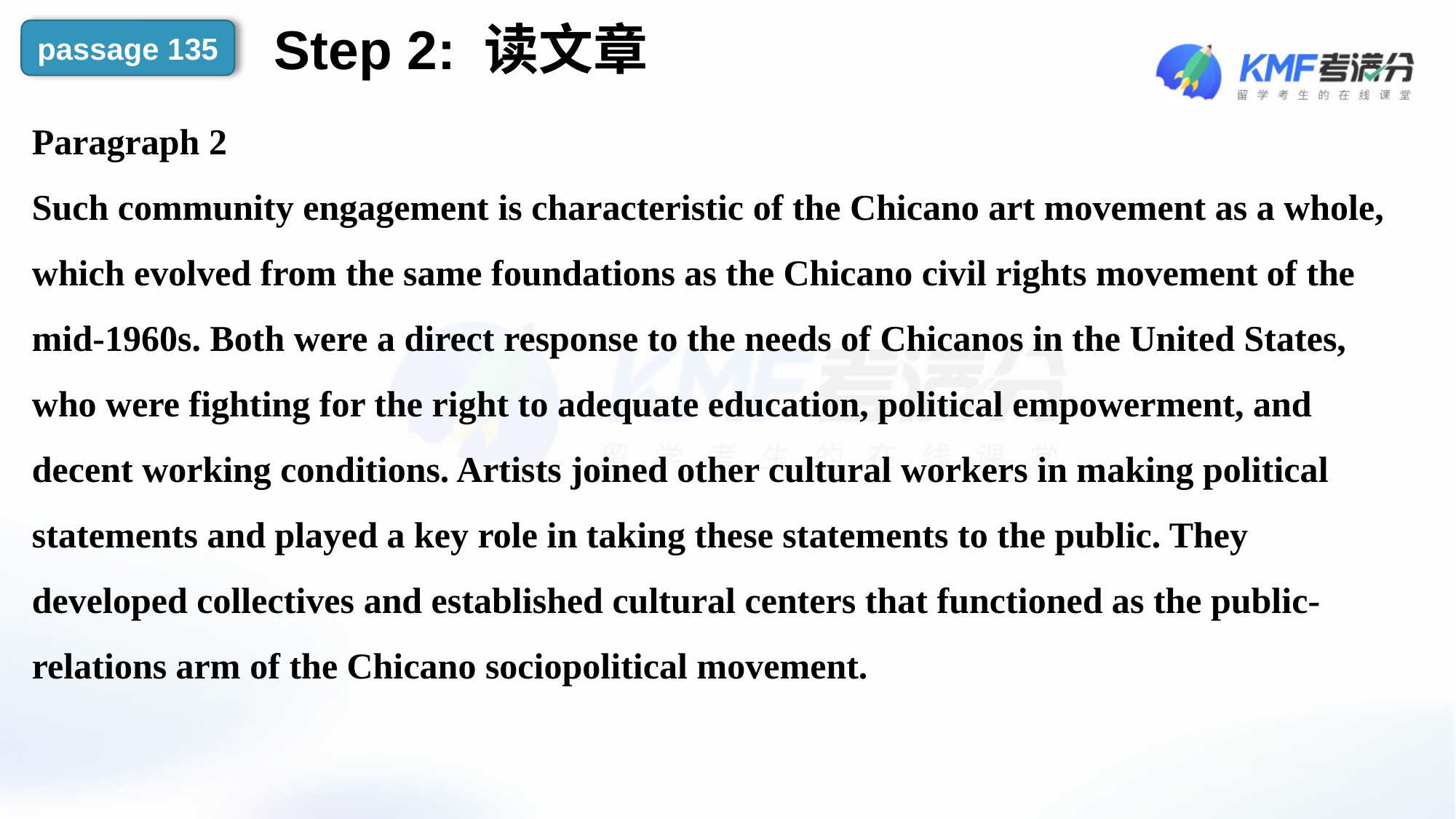

Step 2: 读文章
passage 135
Paragraph 2
Such community engagement is characteristic of the Chicano art movement as a whole, which evolved from the same foundations as the Chicano civil rights movement of the mid-1960s. Both were a direct response to the needs of Chicanos in the United States, who were fighting for the right to adequate education, political empowerment, and decent working conditions. Artists joined other cultural workers in making political statements and played a key role in taking these statements to the public. They developed collectives and established cultural centers that functioned as the public-relations arm of the Chicano sociopolitical movement.